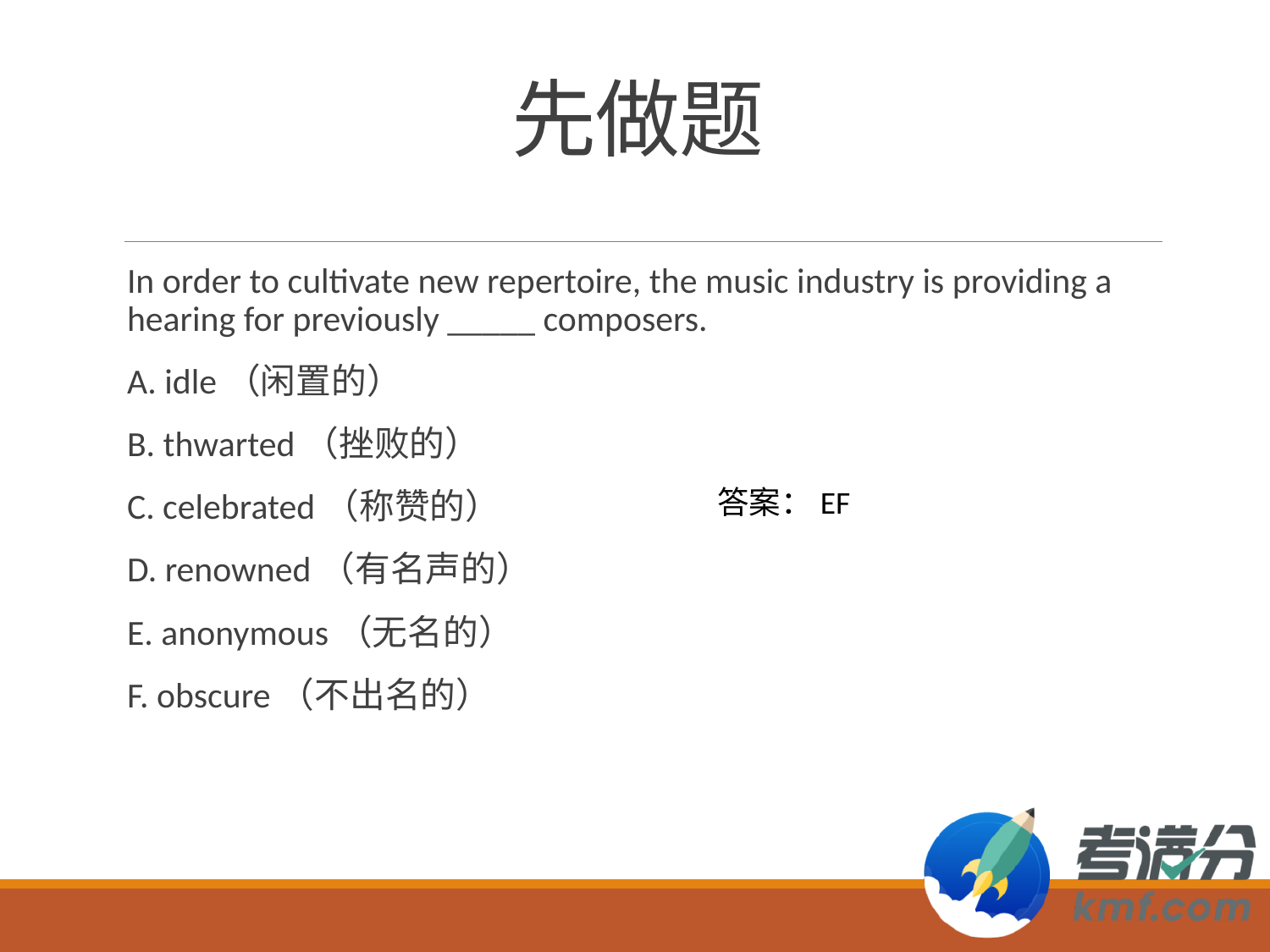

# 先做题
In order to cultivate new repertoire, the music industry is providing a hearing for previously _____ composers.
A. idle（闲置的）
B. thwarted（挫败的）
C. celebrated（称赞的）
D. renowned（有名声的）
E. anonymous（无名的）
F. obscure（不出名的）
答案：EF